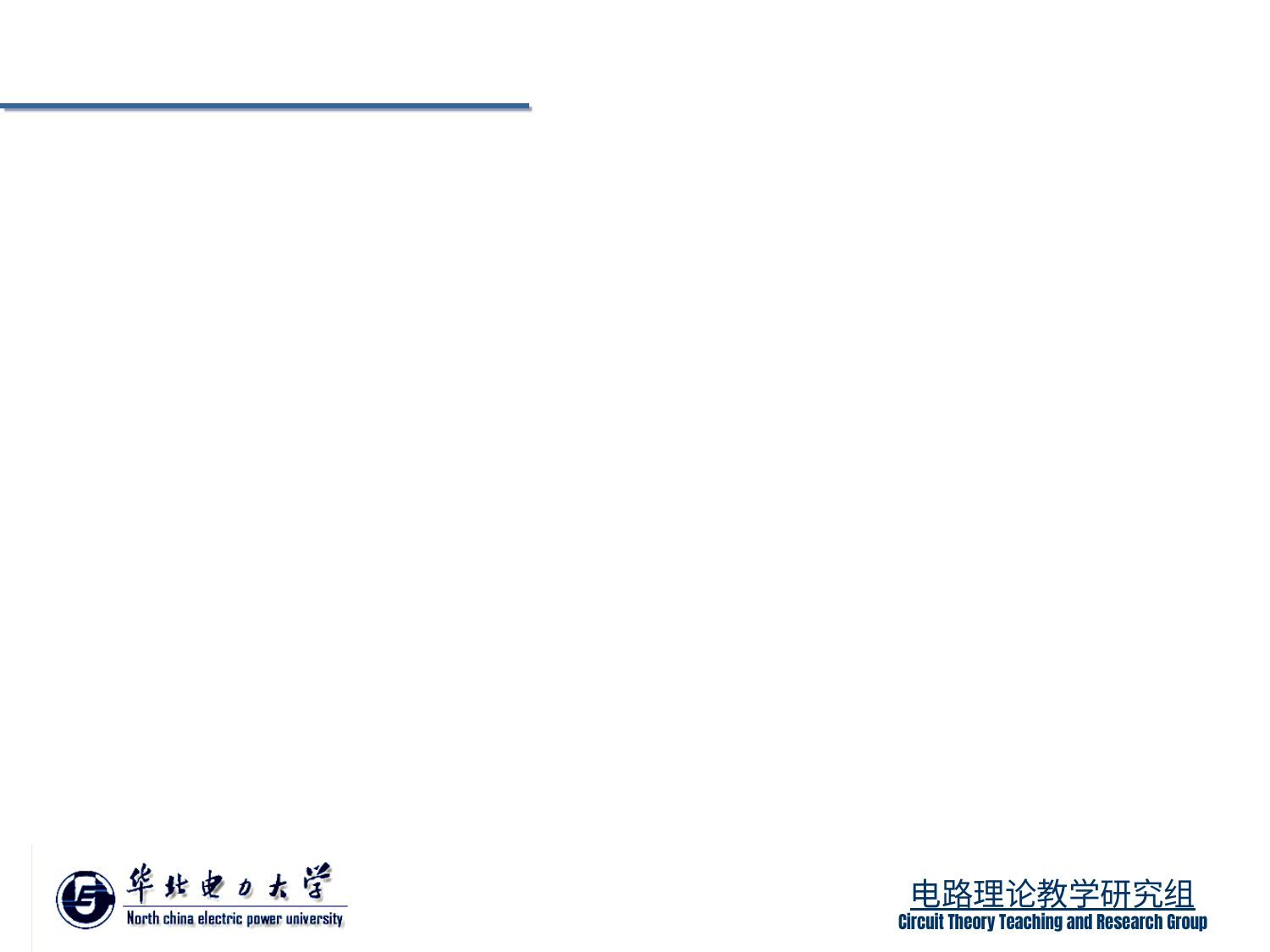

讨论思考题
（1）正弦量和其相量的关系如何？为何要引入正弦量相量概念
（2）电阻、电容和电感元件的电压和电流相位关系有何特点？